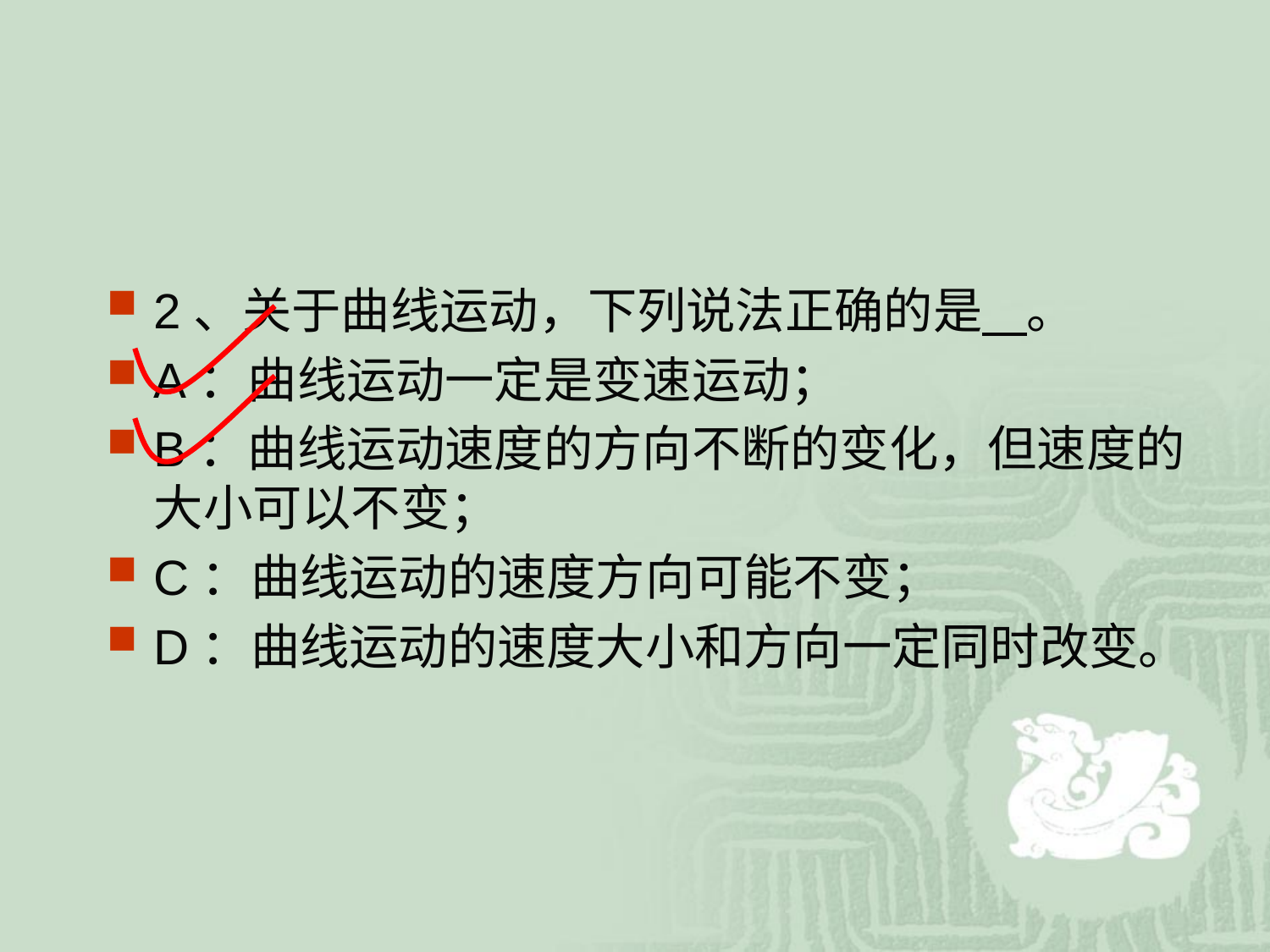

2、关于曲线运动，下列说法正确的是    。
A：曲线运动一定是变速运动；
B：曲线运动速度的方向不断的变化，但速度的大小可以不变；
C：曲线运动的速度方向可能不变；
D：曲线运动的速度大小和方向一定同时改变。